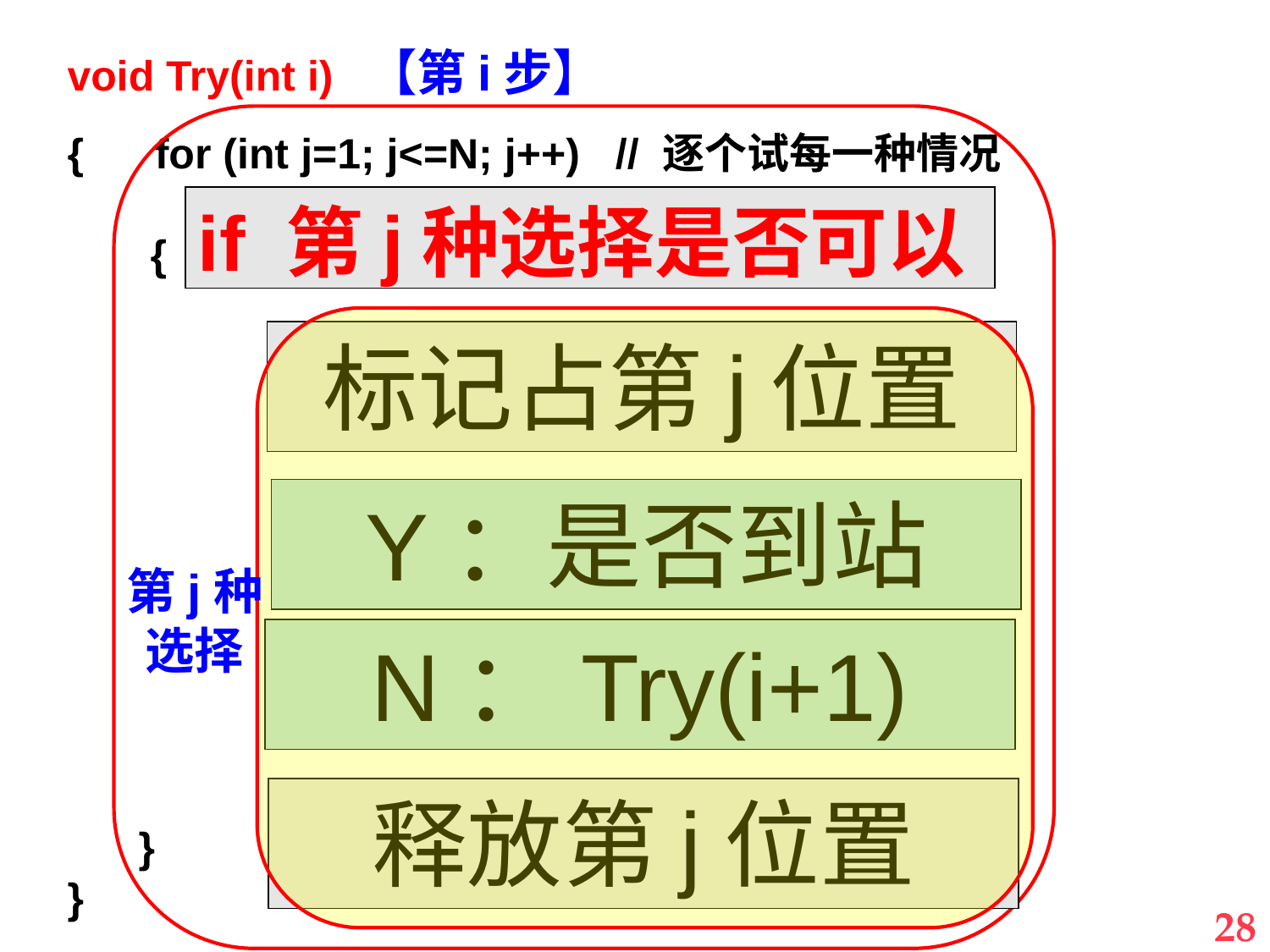

void Try(int i)  【第i步】
{      for (int j=1; j<=N; j++)   // 逐个试每一种情况
       {

      }
}

if 第j种选择是否可以

标记占第j位置
Y：是否到站
第j种
选择
N：Try(i+1)
释放第j位置